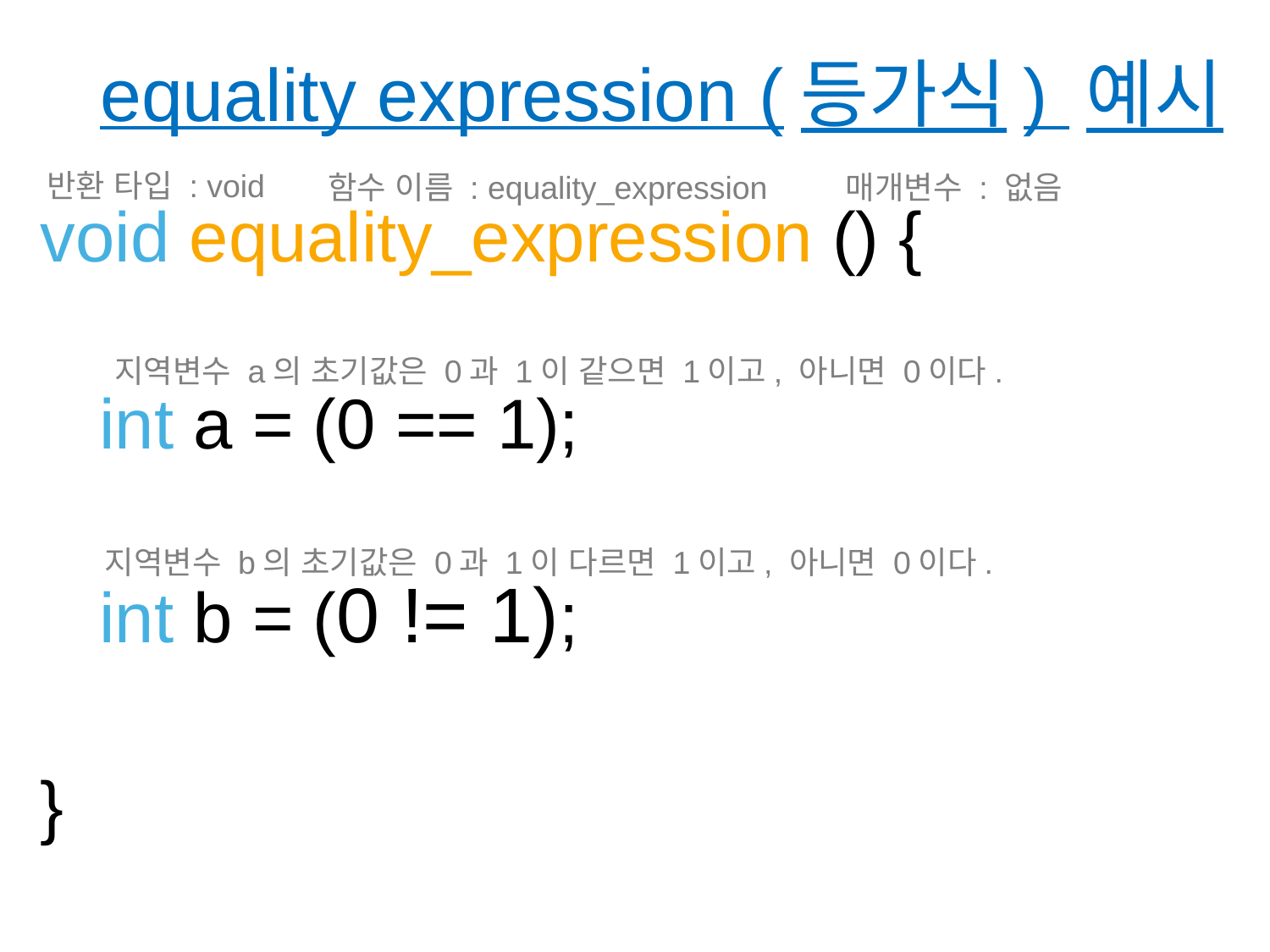

# equality expression (등가식) 예시
반환 타입 : void
함수 이름 : equality_expression
매개변수 : 없음
void equality_expression () {

   int a = (0 == 1);

   int b = (0 != 1);

}
지역변수 a의 초기값은 0과 1이 같으면 1이고, 아니면 0이다.
지역변수 b의 초기값은 0과 1이 다르면 1이고, 아니면 0이다.